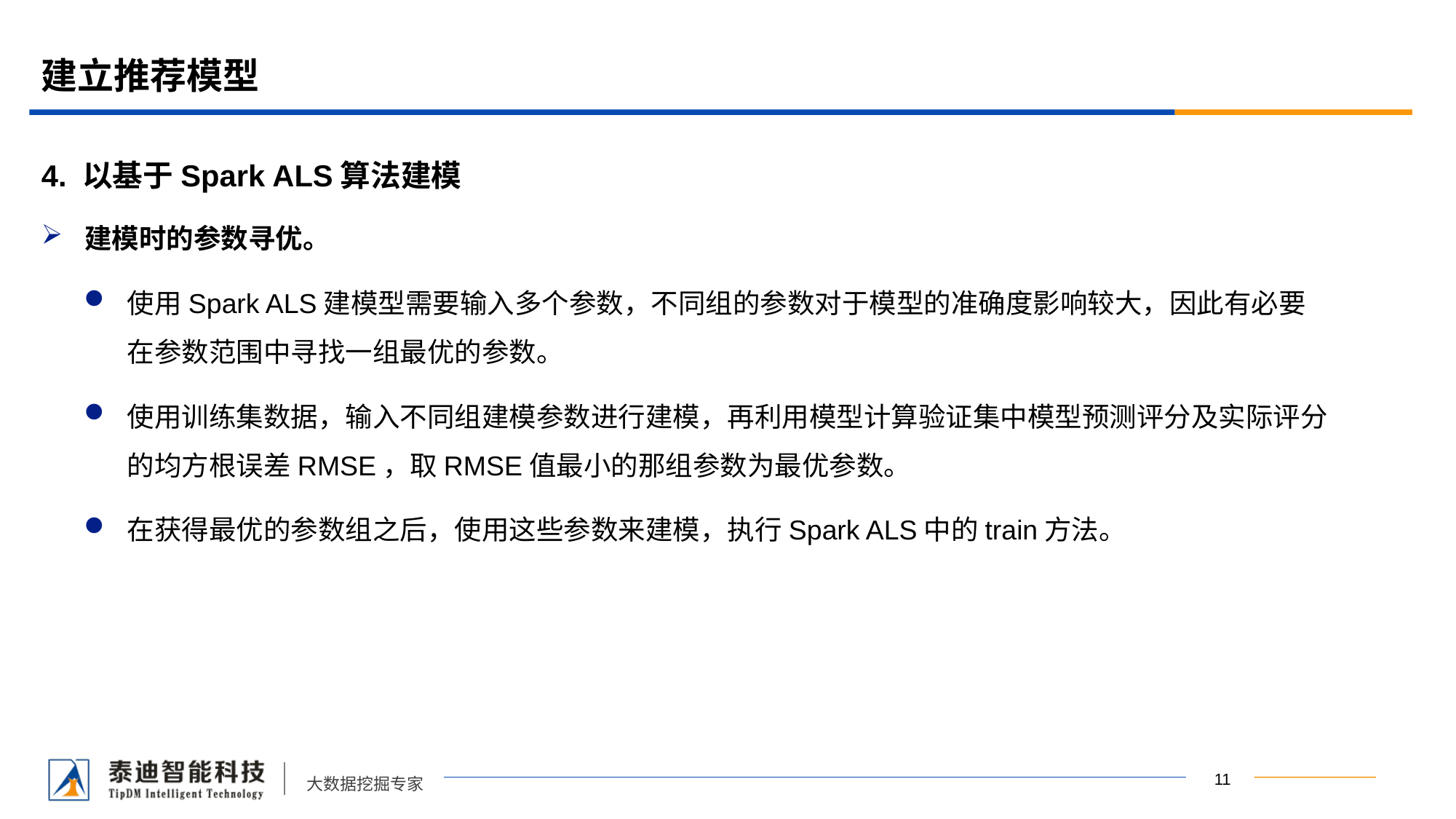

# 建立推荐模型
4. 以基于Spark ALS算法建模
建模时的参数寻优。
使用Spark ALS建模型需要输入多个参数，不同组的参数对于模型的准确度影响较大，因此有必要在参数范围中寻找一组最优的参数。
使用训练集数据，输入不同组建模参数进行建模，再利用模型计算验证集中模型预测评分及实际评分的均方根误差RMSE，取RMSE值最小的那组参数为最优参数。
在获得最优的参数组之后，使用这些参数来建模，执行Spark ALS中的train方法。